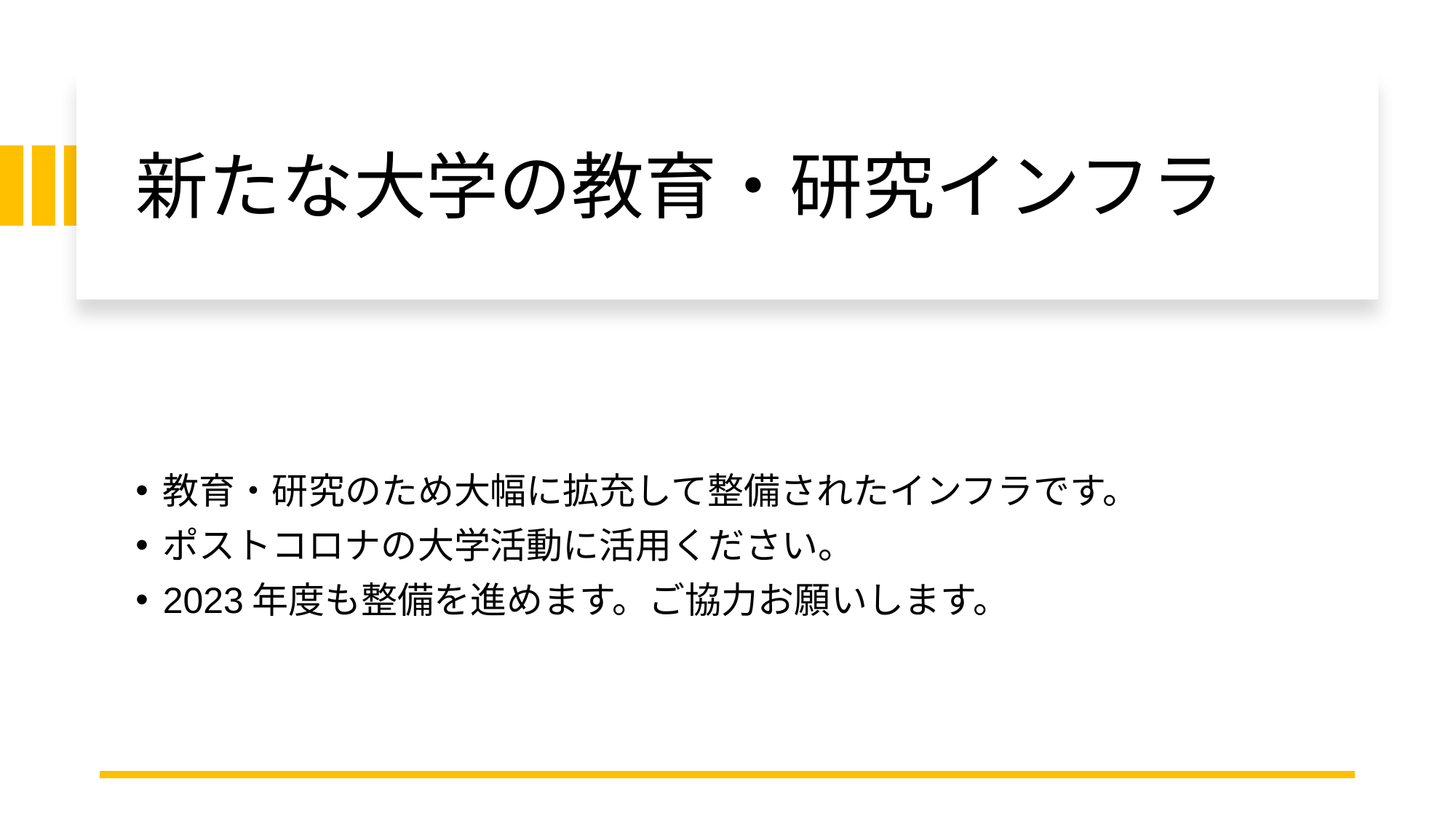

# 新たな大学の教育・研究インフラ

教育・研究のため大幅に拡充して整備されたインフラです。
ポストコロナの大学活動に活用ください。
2023年度も整備を進めます。ご協力お願いします。